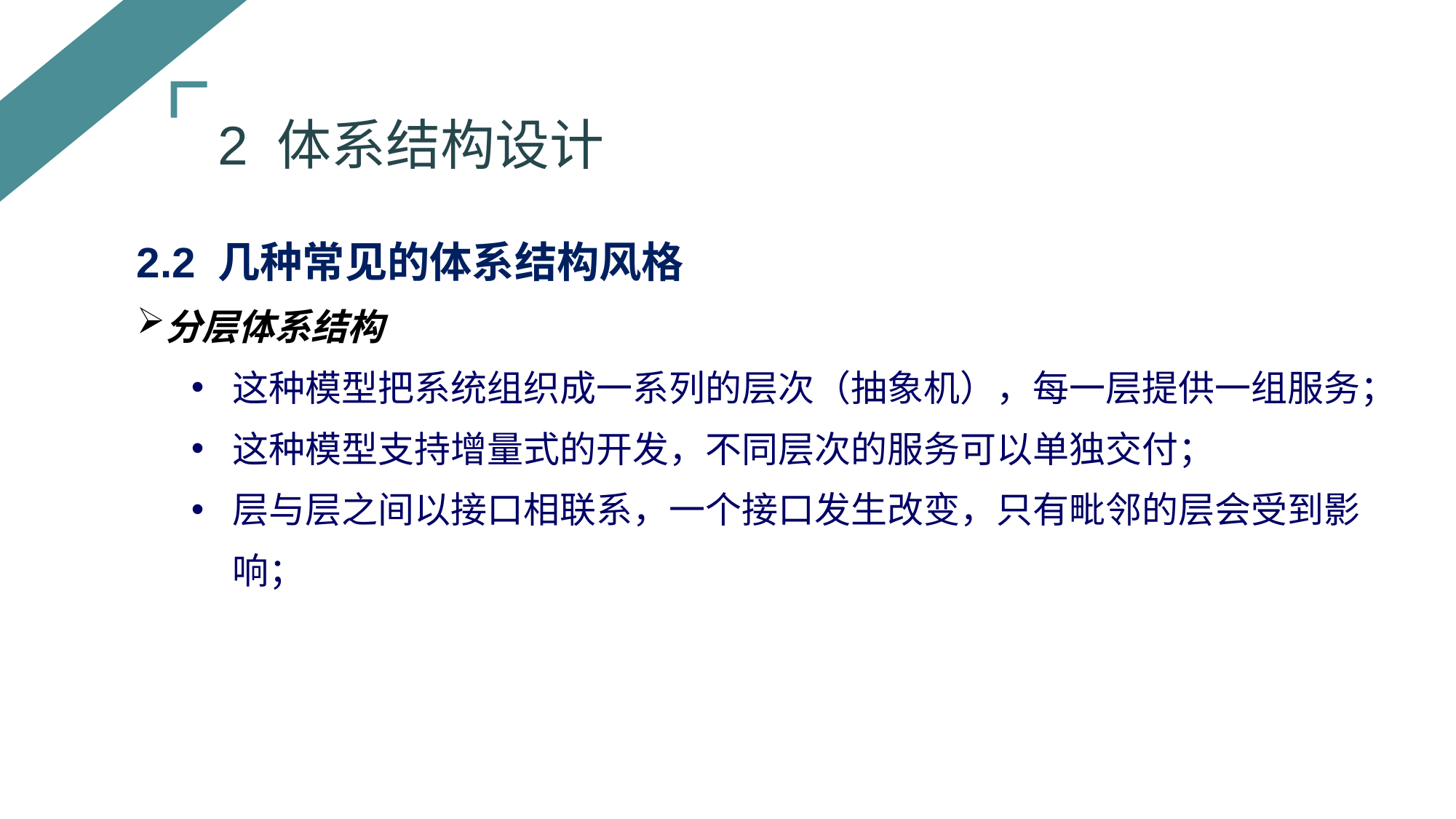

2 体系结构设计
2.2 几种常见的体系结构风格
分层体系结构
这种模型把系统组织成一系列的层次（抽象机），每一层提供一组服务；
这种模型支持增量式的开发，不同层次的服务可以单独交付；
层与层之间以接口相联系，一个接口发生改变，只有毗邻的层会受到影响；